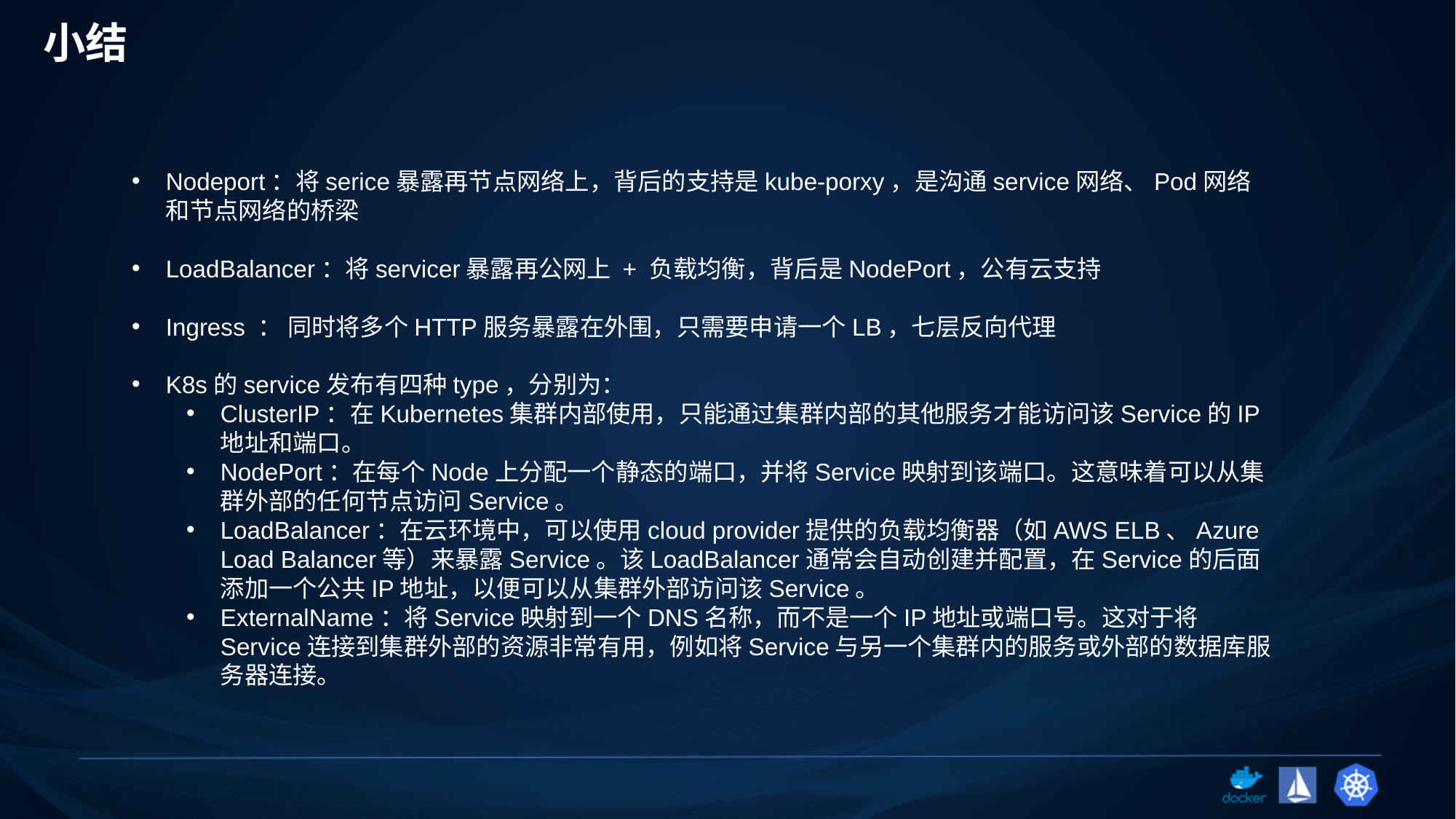

小结
Nodeport：将serice暴露再节点网络上，背后的支持是kube-porxy，是沟通service网络、Pod网络和节点网络的桥梁

LoadBalancer：将servicer暴露再公网上 + 负载均衡，背后是NodePort，公有云支持

Ingress ： 同时将多个HTTP服务暴露在外围，只需要申请一个LB，七层反向代理

K8s的service发布有四种type，分别为：
ClusterIP：在Kubernetes集群内部使用，只能通过集群内部的其他服务才能访问该Service的IP地址和端口。
NodePort：在每个Node上分配一个静态的端口，并将Service映射到该端口。这意味着可以从集群外部的任何节点访问Service。
LoadBalancer：在云环境中，可以使用cloud provider提供的负载均衡器（如AWS ELB、Azure Load Balancer等）来暴露Service。该LoadBalancer通常会自动创建并配置，在Service的后面添加一个公共IP地址，以便可以从集群外部访问该Service。
ExternalName：将Service映射到一个DNS名称，而不是一个IP地址或端口号。这对于将Service连接到集群外部的资源非常有用，例如将Service与另一个集群内的服务或外部的数据库服务器连接。